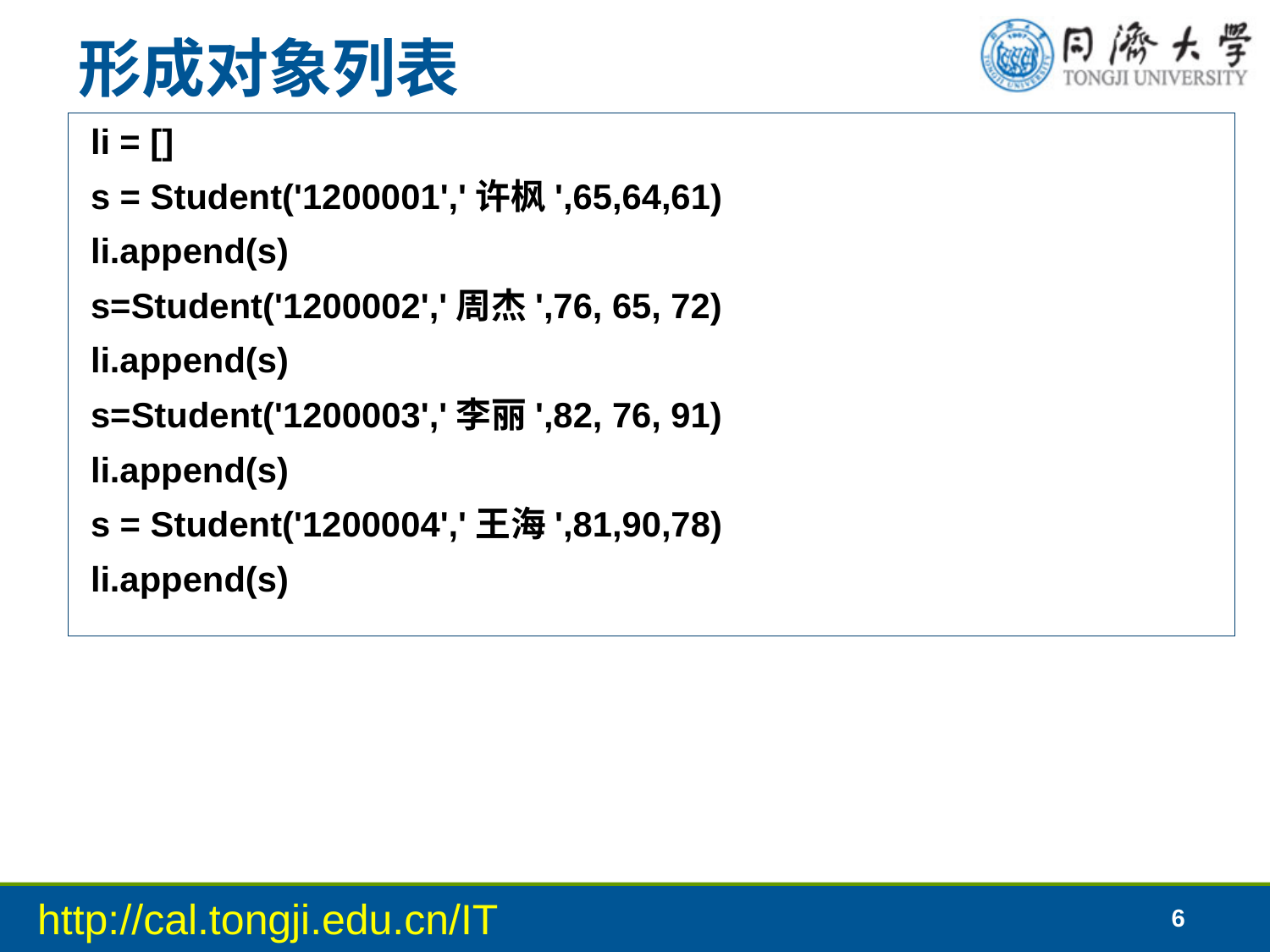

# 形成对象列表
li = []
s = Student('1200001','许枫',65,64,61)
li.append(s)
s=Student('1200002','周杰',76, 65, 72)
li.append(s)
s=Student('1200003','李丽',82, 76, 91)
li.append(s)
s = Student('1200004','王海',81,90,78)
li.append(s)